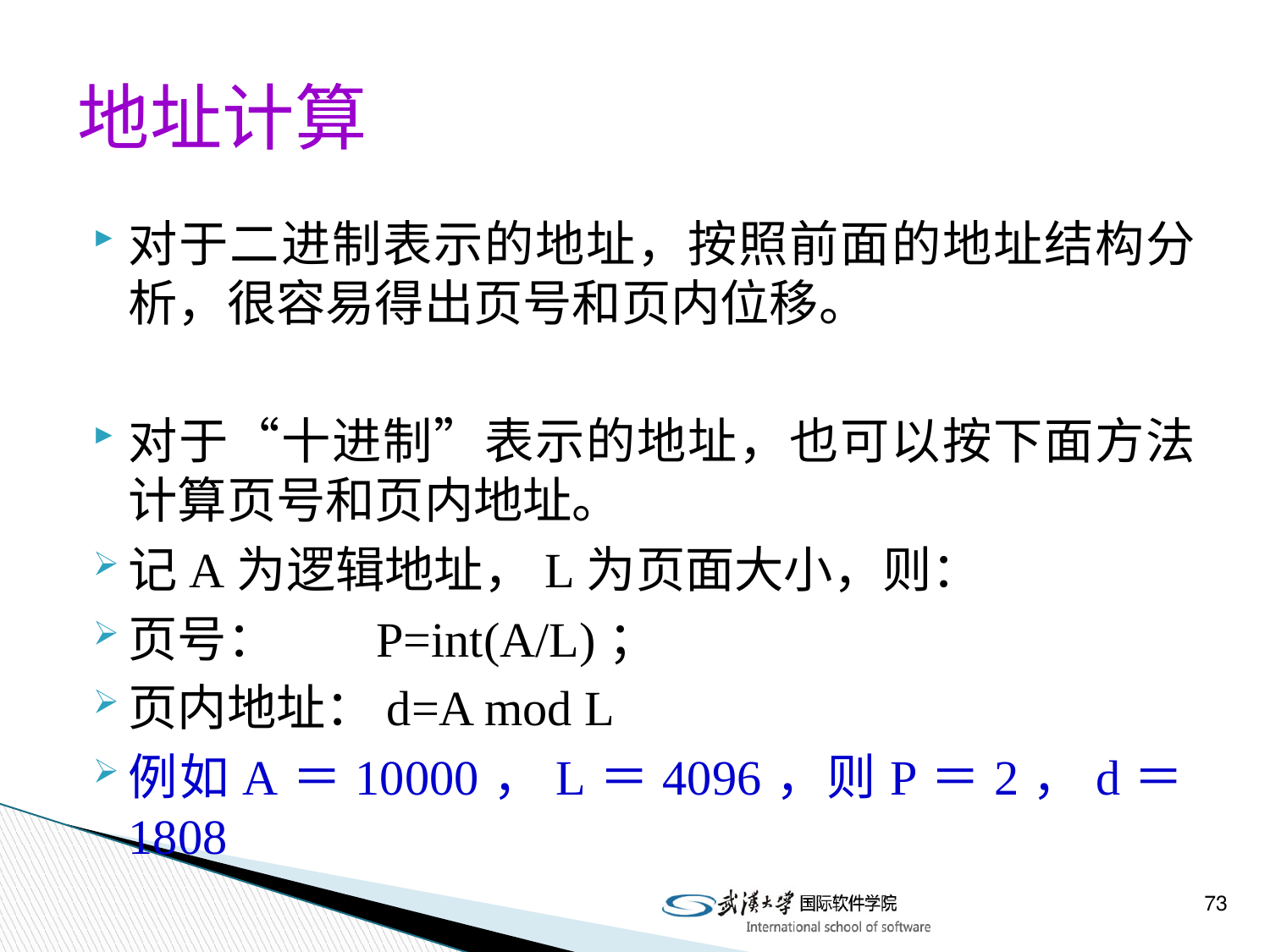

# 地址计算
对于二进制表示的地址，按照前面的地址结构分析，很容易得出页号和页内位移。

对于“十进制”表示的地址，也可以按下面方法计算页号和页内地址。
记A为逻辑地址，L为页面大小，则：
页号：        P=int(A/L)；
页内地址：d=A mod L
例如A＝10000，L＝4096，则P＝2，d＝1808